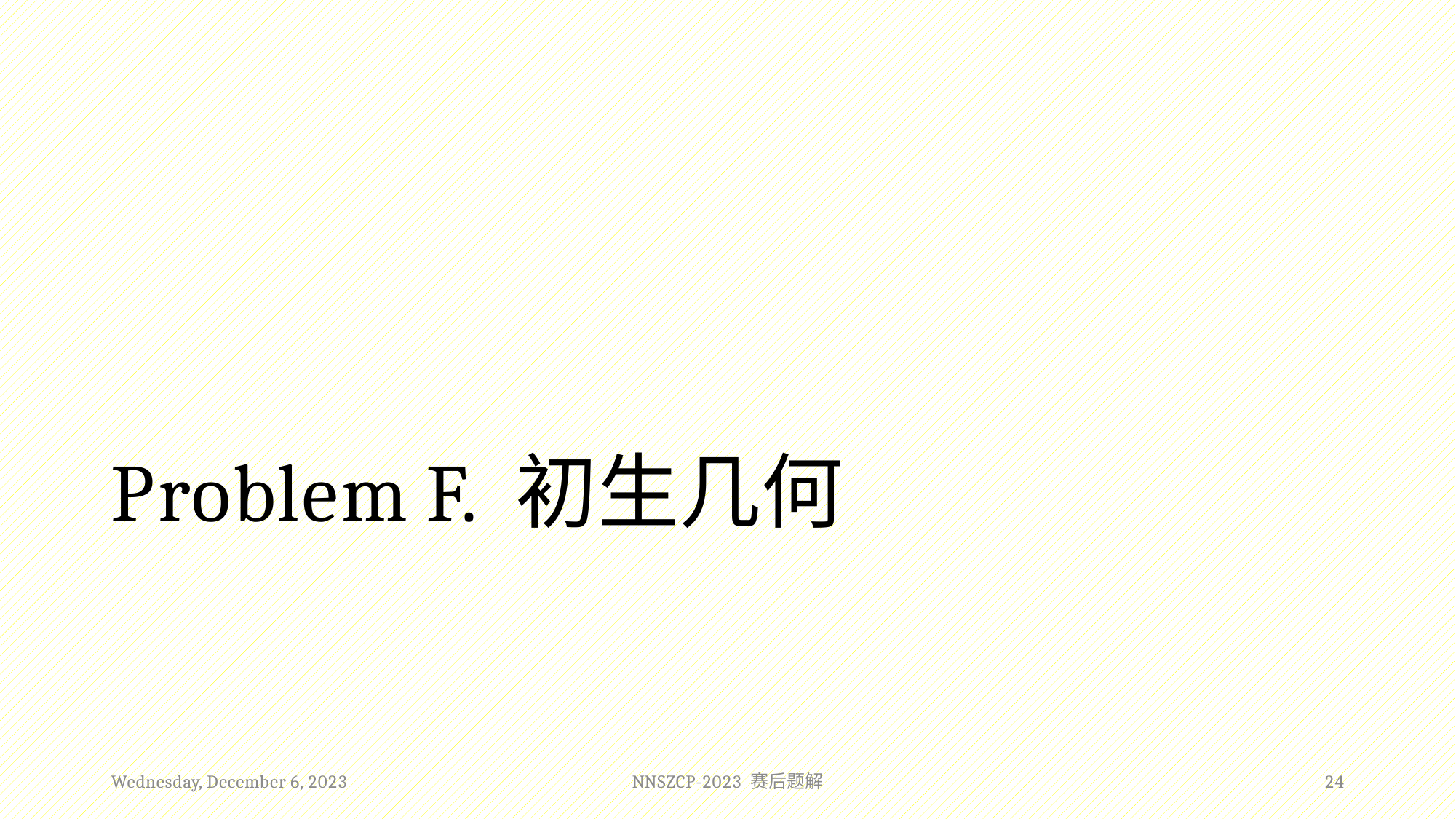

# Problem F. 初生几何
Wednesday, December 6, 2023
NNSZCP-2023 赛后题解
24